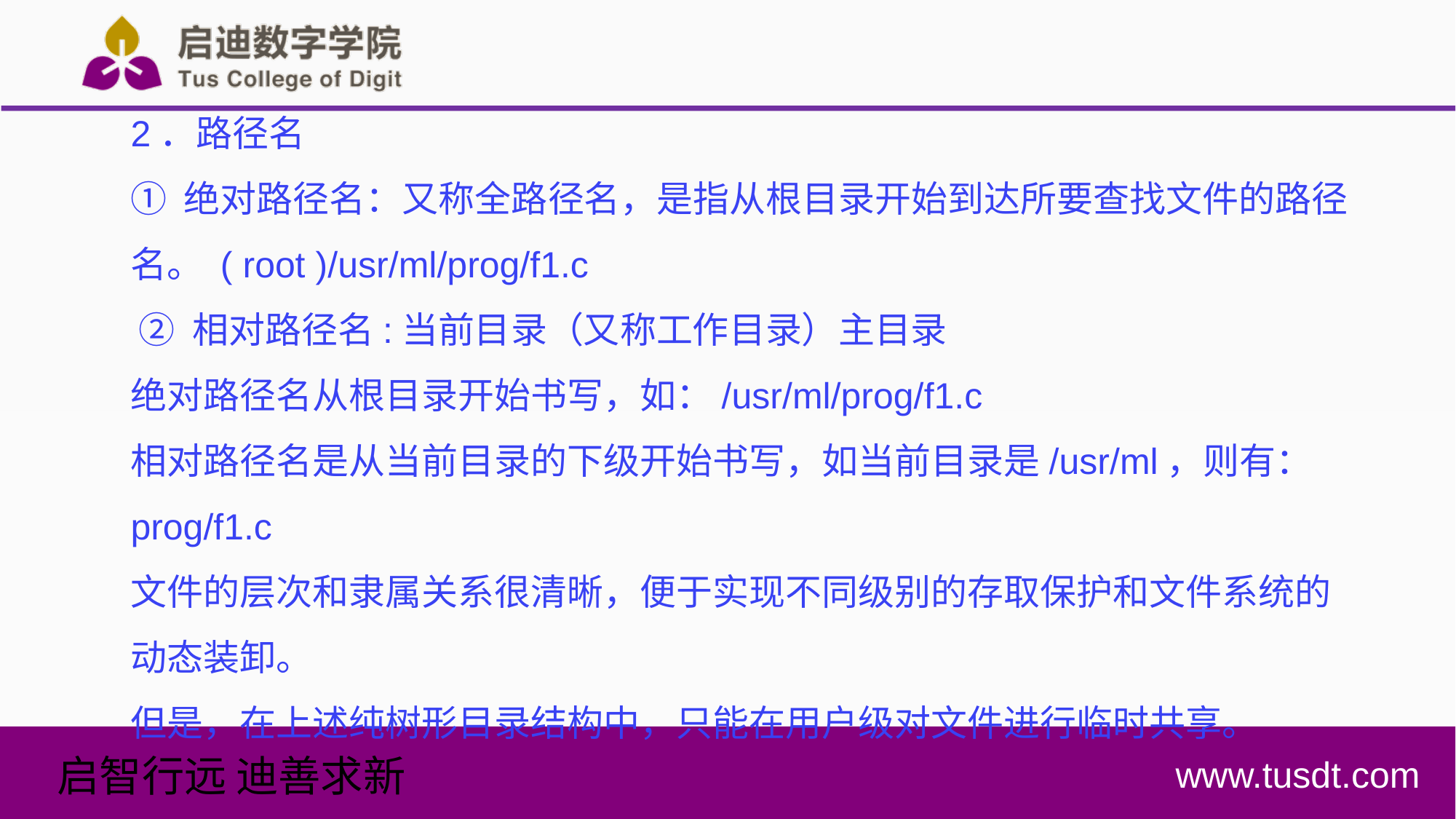

2．路径名
① 绝对路径名：又称全路径名，是指从根目录开始到达所要查找文件的路径名。 ( root )/usr/ml/prog/f1.c
 ② 相对路径名:当前目录（又称工作目录）主目录
绝对路径名从根目录开始书写，如：/usr/ml/prog/f1.c
相对路径名是从当前目录的下级开始书写，如当前目录是/usr/ml，则有：
prog/f1.c
文件的层次和隶属关系很清晰，便于实现不同级别的存取保护和文件系统的动态装卸。
但是，在上述纯树形目录结构中，只能在用户级对文件进行临时共享。